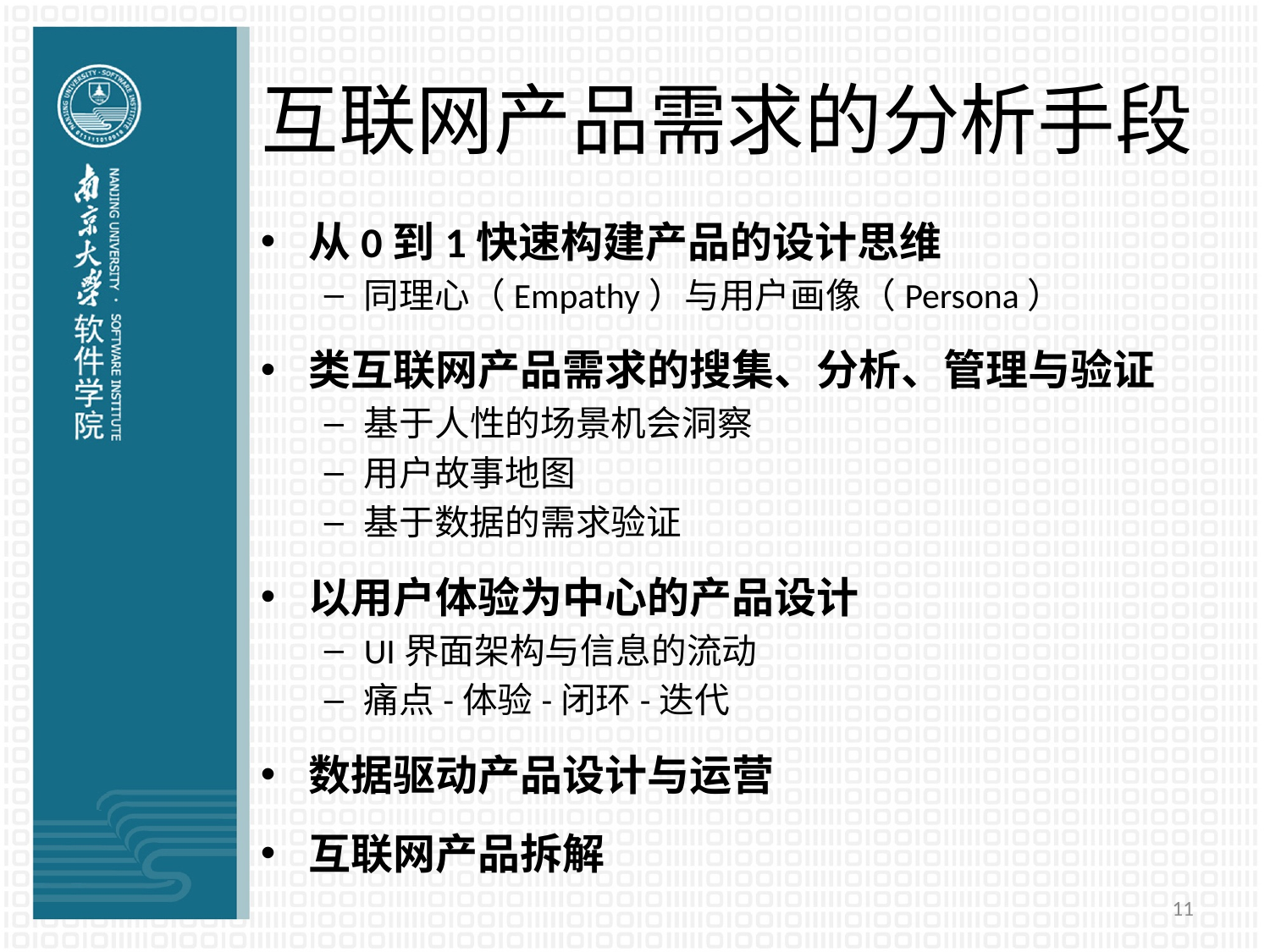

# 互联网产品需求的分析手段
从0到1快速构建产品的设计思维
同理心（Empathy）与用户画像（Persona）

类互联网产品需求的搜集、分析、管理与验证
基于人性的场景机会洞察
用户故事地图
基于数据的需求验证

以用户体验为中心的产品设计
UI界面架构与信息的流动
痛点-体验-闭环-迭代

数据驱动产品设计与运营

互联网产品拆解

11